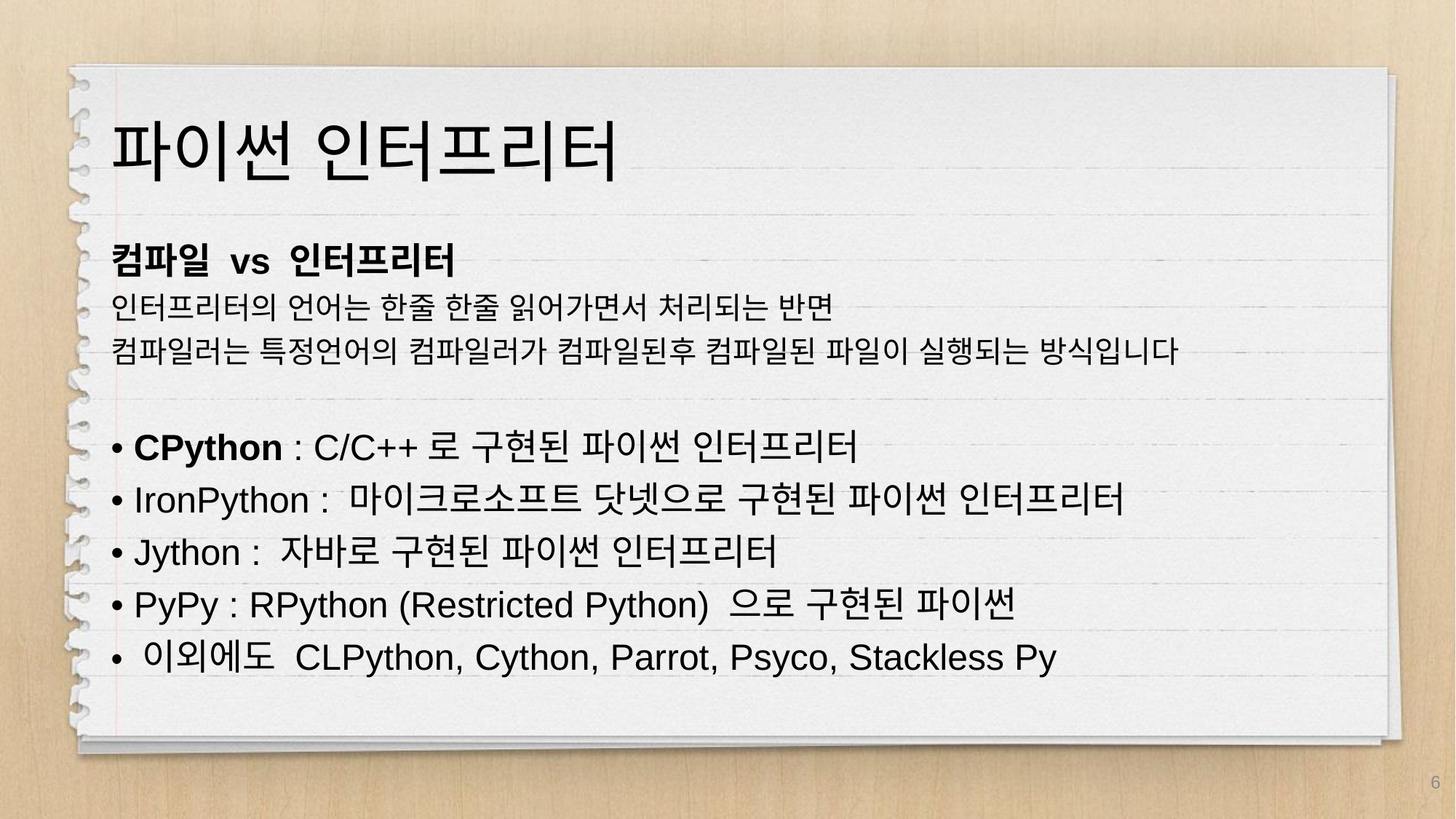

# 파이썬 인터프리터
컴파일 vs 인터프리터
인터프리터의 언어는 한줄 한줄 읽어가면서 처리되는 반면
컴파일러는 특정언어의 컴파일러가 컴파일된후 컴파일된 파일이 실행되는 방식입니다

• CPython : C/C++로 구현된 파이썬 인터프리터
• IronPython : 마이크로소프트 닷넷으로 구현된 파이썬 인터프리터
• Jython : 자바로 구현된 파이썬 인터프리터
• PyPy : RPython (Restricted Python) 으로 구현된 파이썬
• 이외에도 CLPython, Cython, Parrot, Psyco, Stackless Py
6